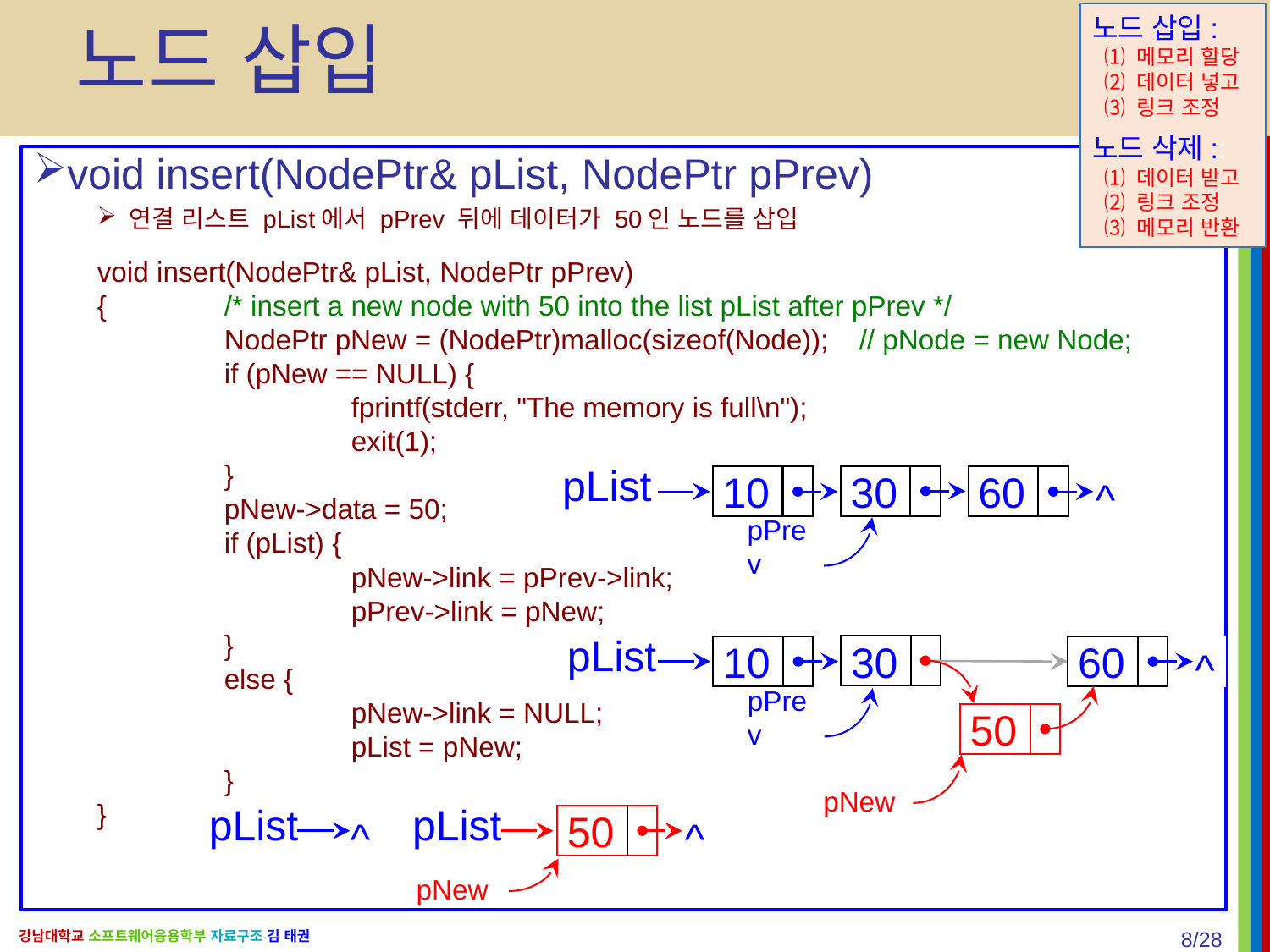

# 노드 삽입
노드 삽입:
  ⑴ 메모리 할당
  ⑵ 데이터 넣고
  ⑶ 링크 조정

노드 삭제::
  ⑴ 데이터 받고
  ⑵ 링크 조정
  ⑶ 메모리 반환
void insert(NodePtr& pList, NodePtr pPrev)
연결 리스트 pList에서 pPrev 뒤에 데이터가 50인 노드를 삽입

void insert(NodePtr& pList, NodePtr pPrev)
{	/* insert a new node with 50 into the list pList after pPrev */
	NodePtr pNew = (NodePtr)malloc(sizeof(Node));	// pNode = new Node;
	if (pNew == NULL) {
		fprintf(stderr, "The memory is full\n");
		exit(1);
	}
	pNew->data = 50;
	if (pList) {
		pNew->link = pPrev->link;
		pPrev->link = pNew;
	}
	else {
		pNew->link = NULL;
		pList = pNew;
	}
}

30
pList
10
60
^

pPrev
30
pList
10
60
^

50

pPrev
pNew

pList
^
pList
50
^
pNew
8/28